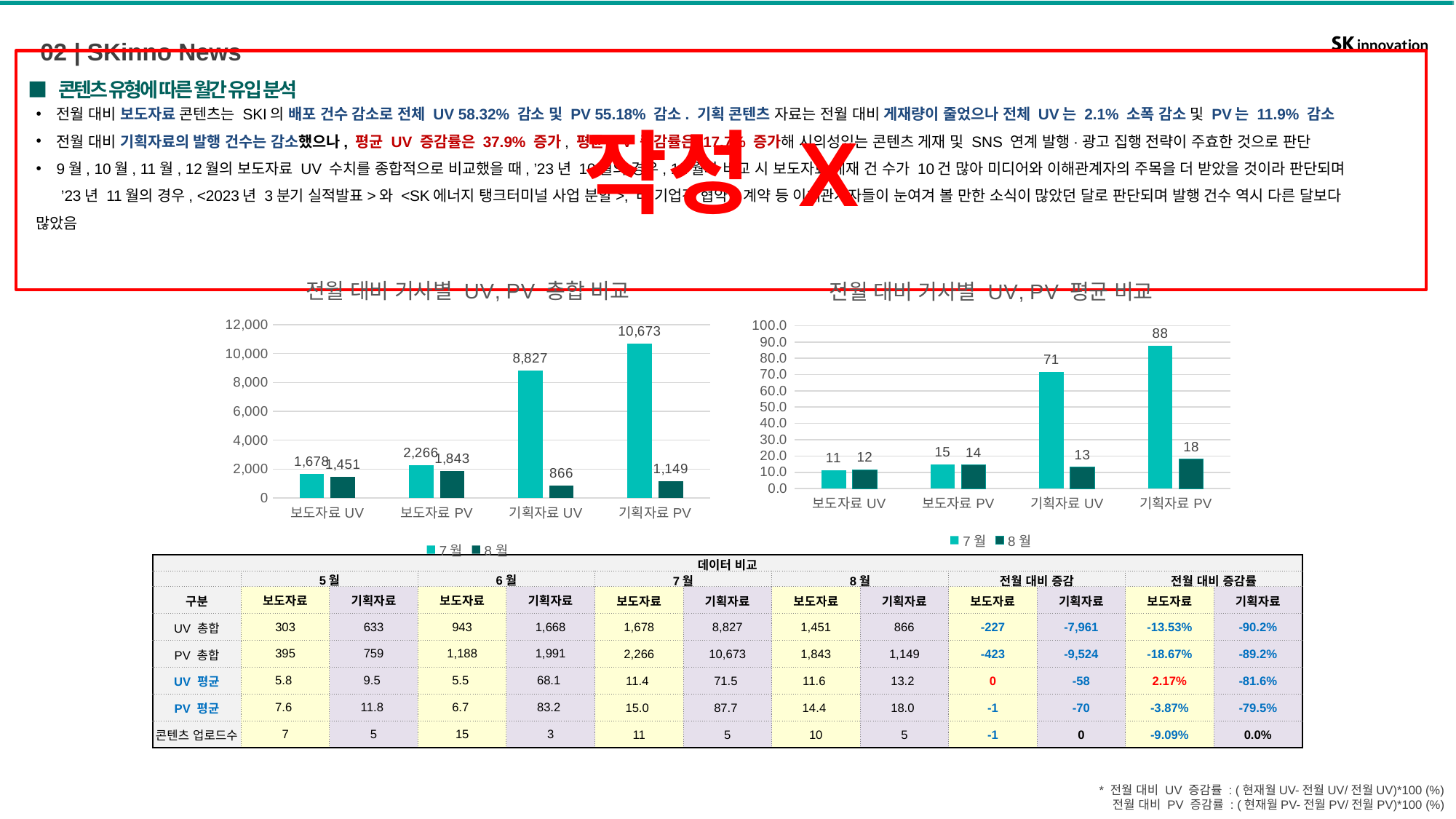

02 | SKinno News
작성 X
■ 콘텐츠 유형에 따른 월간 유입 분석
전월 대비 보도자료 콘텐츠는 SKI의 배포 건수 감소로 전체 UV 58.32% 감소 및 PV 55.18% 감소. 기획 콘텐츠 자료는 전월 대비 게재량이 줄었으나 전체 UV는 2.1% 소폭 감소 및 PV는 11.9% 감소
전월 대비 기획자료의 발행 건수는 감소했으나, 평균 UV 증감률은 37.9% 증가, 평균 PV 증감률은 17.7% 증가해 시의성있는 콘텐츠 게재 및 SNS 연계 발행·광고 집행 전략이 주효한 것으로 판단
9월, 10월, 11월, 12월의 보도자료 UV 수치를 종합적으로 비교했을 때, ’23년 10월의 경우, 12월과 비교 시 보도자료 게재 건 수가 10건 많아 미디어와 이해관계자의 주목을 더 받았을 것이라 판단되며
      ’23년 11월의 경우, <2023년 3분기 실적발표>와 <SK에너지 탱크터미널 사업 분할>, 타 기업간 협약, 계약 등 이해관계자들이 눈여겨 볼 만한 소식이 많았던 달로 판단되며 발행 건수 역시 다른 달보다 많았음

### Chart: 전월 대비 기사별 UV, PV 총합 비교

| Category | 7월 | 8월 |
|---|---|---|
| 보도자료UV | 1678.0 | 1451.0 |
| 보도자료PV | 2266.0 | 1843.0 |
| 기획자료UV | 8827.0 | 866.0 |
| 기획자료PV | 10673.0 | 1149.0 |

### Chart: 전월 대비 기사별 UV, PV 평균 비교

| Category | 7월 | 8월 |
|---|---|---|
| 보도자료UV | 11.384657325947648 | 11.631645173822593 |
| 보도자료PV | 14.986397108919101 | 14.406997142642302 |
| 기획자료UV | 71.48445479641133 | 13.179191033138403 |
| 기획자료PV | 87.74742063492064 | 17.954473684210527 |
| 데이터 비교 |  |  |  |  |  |  |  |  |  |  |  |  |
| --- | --- | --- | --- | --- | --- | --- | --- | --- | --- | --- | --- | --- |
|  | 5월 |  | 6월 |  | 7월 |  | 8월 |  | 전월 대비 증감 |  | 전월 대비 증감률 |  |
| 구분 | 보도자료 | 기획자료 | 보도자료 | 기획자료 | 보도자료 | 기획자료 | 보도자료 | 기획자료 | 보도자료 | 기획자료 | 보도자료 | 기획자료 |
| UV 총합 | 303 | 633 | 943 | 1,668 | 1,678 | 8,827 | 1,451 | 866 | -227 | -7,961 | -13.53% | -90.2% |
| PV 총합 | 395 | 759 | 1,188 | 1,991 | 2,266 | 10,673 | 1,843 | 1,149 | -423 | -9,524 | -18.67% | -89.2% |
| UV 평균 | 5.8 | 9.5 | 5.5 | 68.1 | 11.4 | 71.5 | 11.6 | 13.2 | 0 | -58 | 2.17% | -81.6% |
| PV 평균 | 7.6 | 11.8 | 6.7 | 83.2 | 15.0 | 87.7 | 14.4 | 18.0 | -1 | -70 | -3.87% | -79.5% |
| 콘텐츠 업로드수 | 7 | 5 | 15 | 3 | 11 | 5 | 10 | 5 | -1 | 0 | -9.09% | 0.0% |
* 전월 대비 UV 증감률 : (현재월UV-전월UV/전월UV)*100 (%)
전월 대비 PV 증감률 : (현재월PV-전월PV/전월PV)*100 (%)